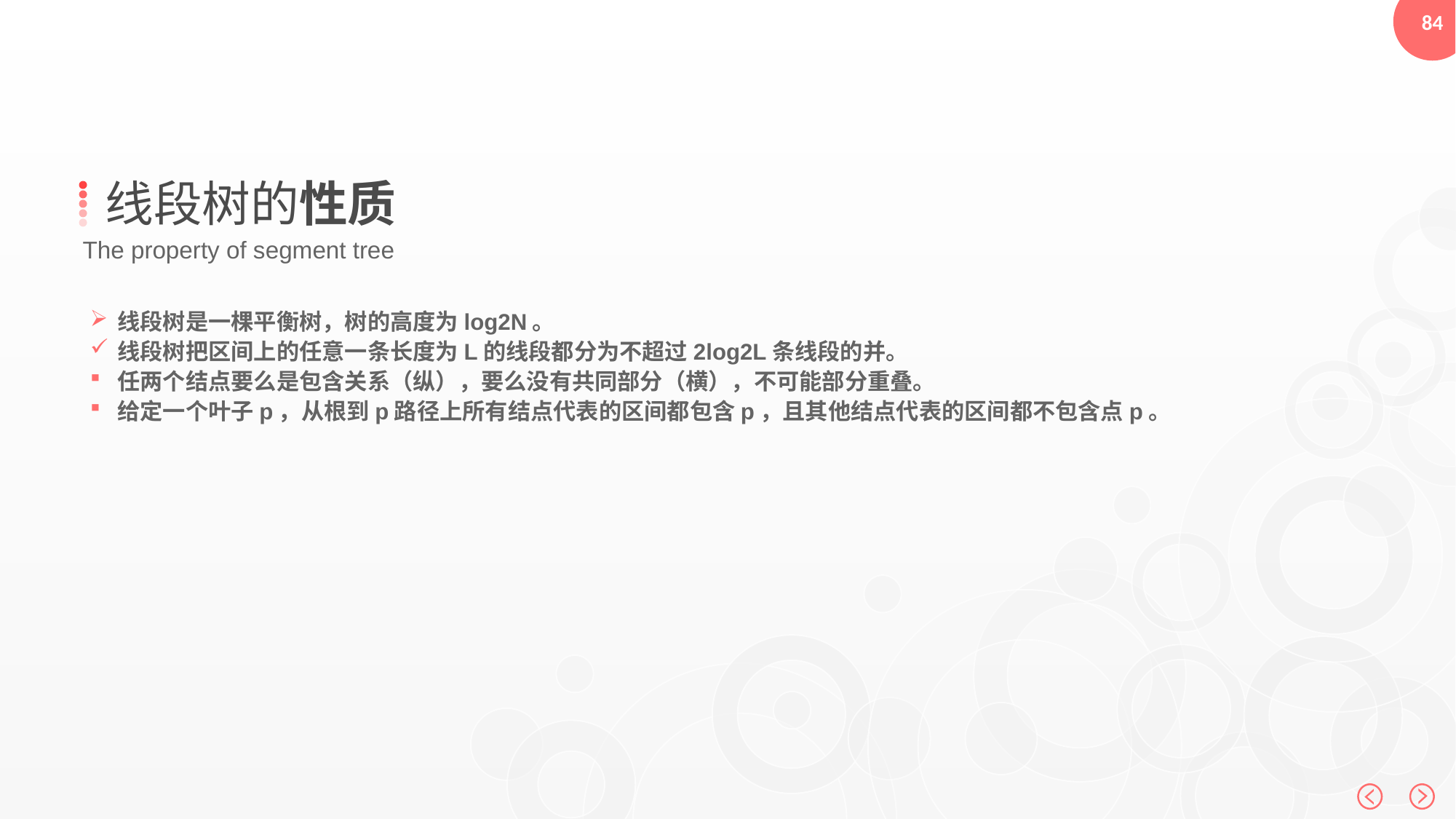

线段树的性质
The property of segment tree
线段树是一棵平衡树，树的高度为log2N。
线段树把区间上的任意一条长度为L的线段都分为不超过2log2L条线段的并。
任两个结点要么是包含关系（纵），要么没有共同部分（横），不可能部分重叠。
给定一个叶子p，从根到p路径上所有结点代表的区间都包含p，且其他结点代表的区间都不包含点p。